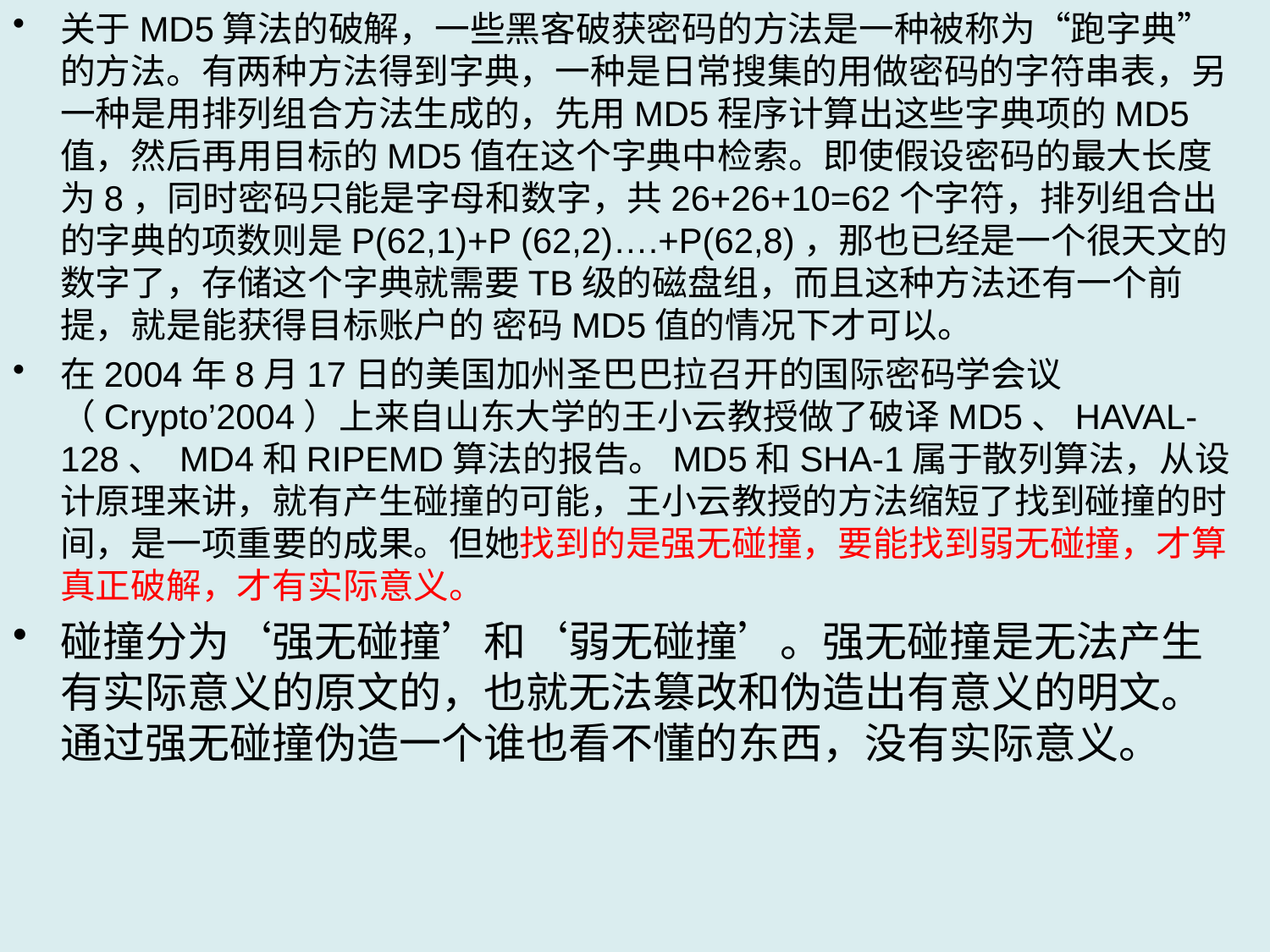

关于MD5算法的破解，一些黑客破获密码的方法是一种被称为“跑字典”的方法。有两种方法得到字典，一种是日常搜集的用做密码的字符串表，另一种是用排列组合方法生成的，先用MD5程序计算出这些字典项的MD5值，然后再用目标的MD5值在这个字典中检索。即使假设密码的最大长度为8，同时密码只能是字母和数字，共26+26+10=62个字符，排列组合出的字典的项数则是P(62,1)+P (62,2)….+P(62,8)，那也已经是一个很天文的数字了，存储这个字典就需要TB级的磁盘组，而且这种方法还有一个前提，就是能获得目标账户的 密码MD5值的情况下才可以。
在2004年8月17日的美国加州圣巴巴拉召开的国际密码学会议（Crypto’2004）上来自山东大学的王小云教授做了破译MD5、HAVAL-128、 MD4和RIPEMD算法的报告。MD5和SHA-1属于散列算法，从设计原理来讲，就有产生碰撞的可能，王小云教授的方法缩短了找到碰撞的时间，是一项重要的成果。但她找到的是强无碰撞，要能找到弱无碰撞，才算真正破解，才有实际意义。
碰撞分为‘强无碰撞’和‘弱无碰撞’。强无碰撞是无法产生有实际意义的原文的，也就无法篡改和伪造出有意义的明文。通过强无碰撞伪造一个谁也看不懂的东西，没有实际意义。